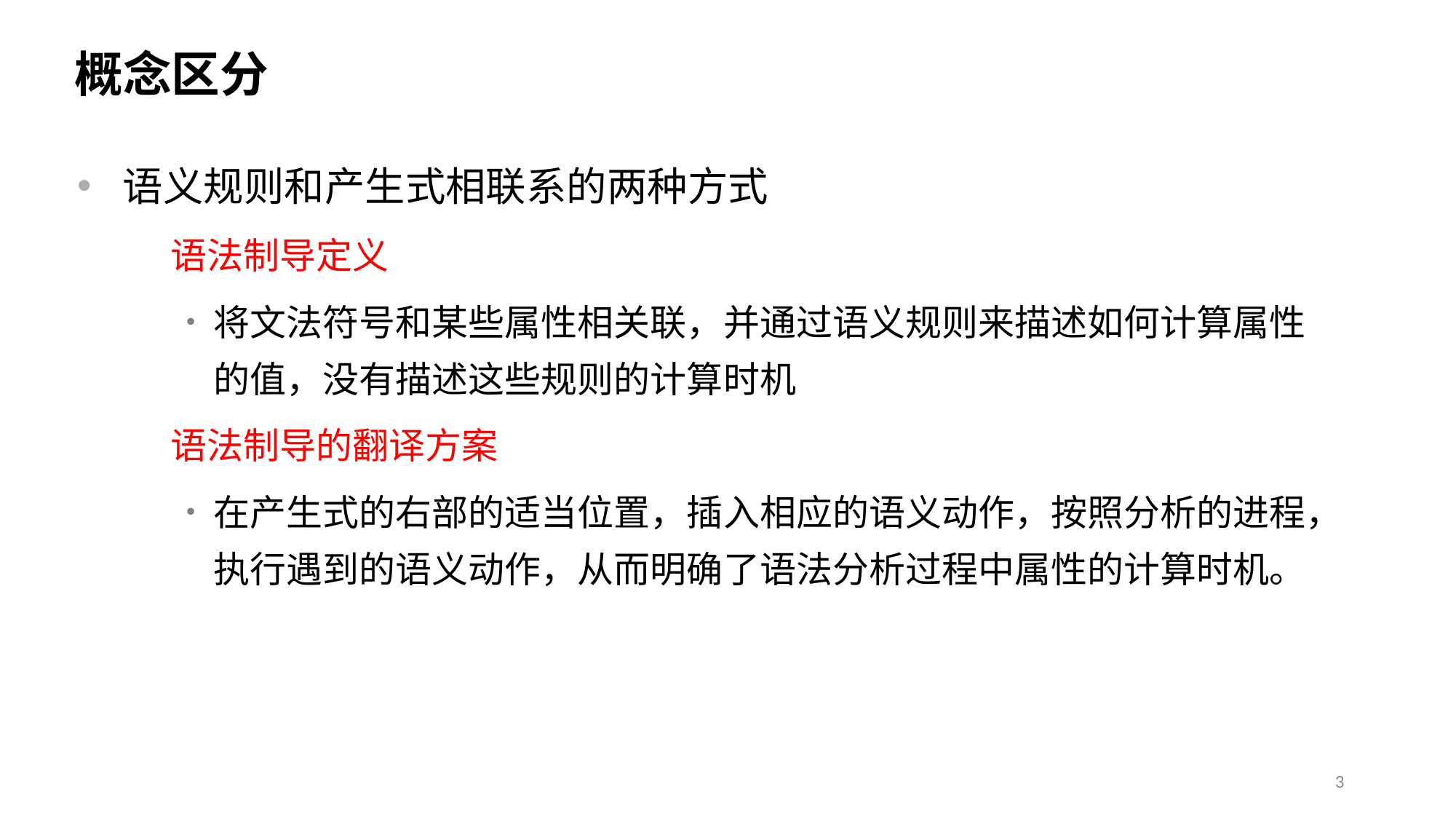

# 概念区分
语义规则和产生式相联系的两种方式
语法制导定义
将文法符号和某些属性相关联，并通过语义规则来描述如何计算属性的值，没有描述这些规则的计算时机
语法制导的翻译方案
在产生式的右部的适当位置，插入相应的语义动作，按照分析的进程，执行遇到的语义动作，从而明确了语法分析过程中属性的计算时机。
3